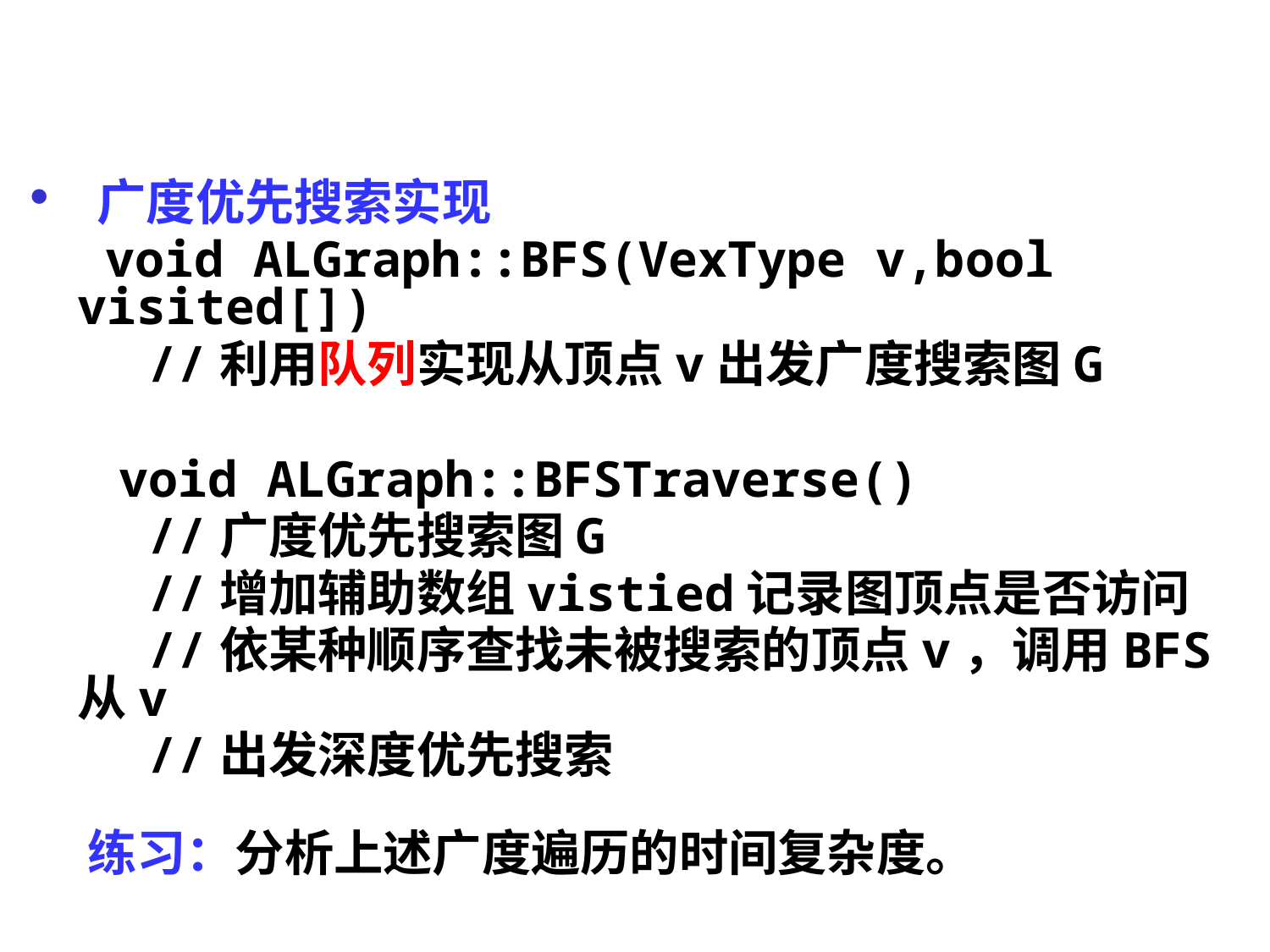

广度优先搜索实现
    void ALGraph::BFS(VexType v,bool visited[])
    //利用队列实现从顶点v出发广度搜索图G

   void ALGraph::BFSTraverse()
    //广度优先搜索图G
    //增加辅助数组vistied记录图顶点是否访问
    //依某种顺序查找未被搜索的顶点v，调用BFS从v
    //出发深度优先搜索

练习：分析上述广度遍历的时间复杂度。